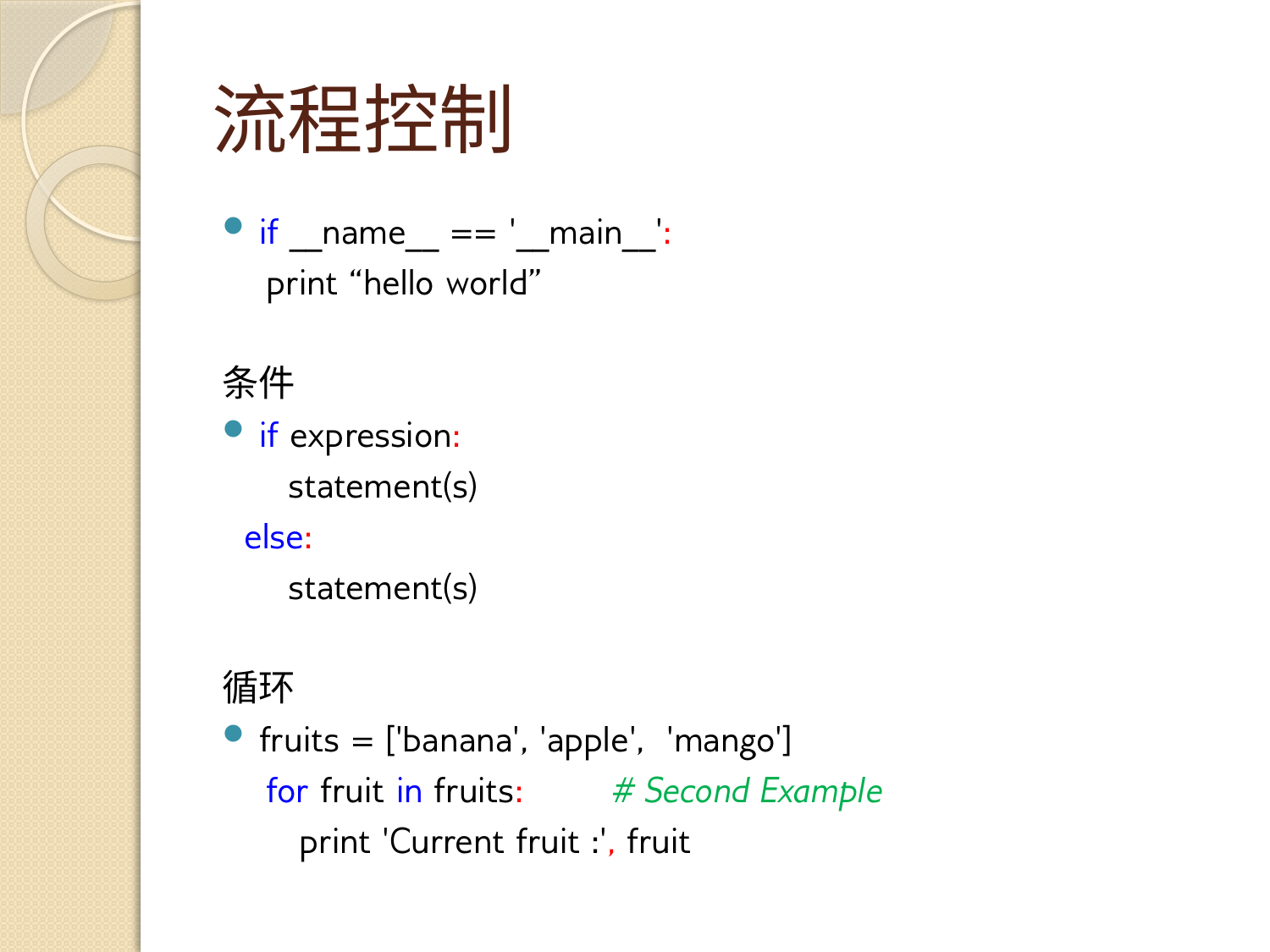

# 流程控制
if __name__ == '__main__':
    print “hello world”

条件
if expression:
      statement(s)
  else:
      statement(s)

循环
fruits = ['banana', 'apple',  'mango']
    for fruit in fruits:        # Second Example
       print 'Current fruit :', fruit